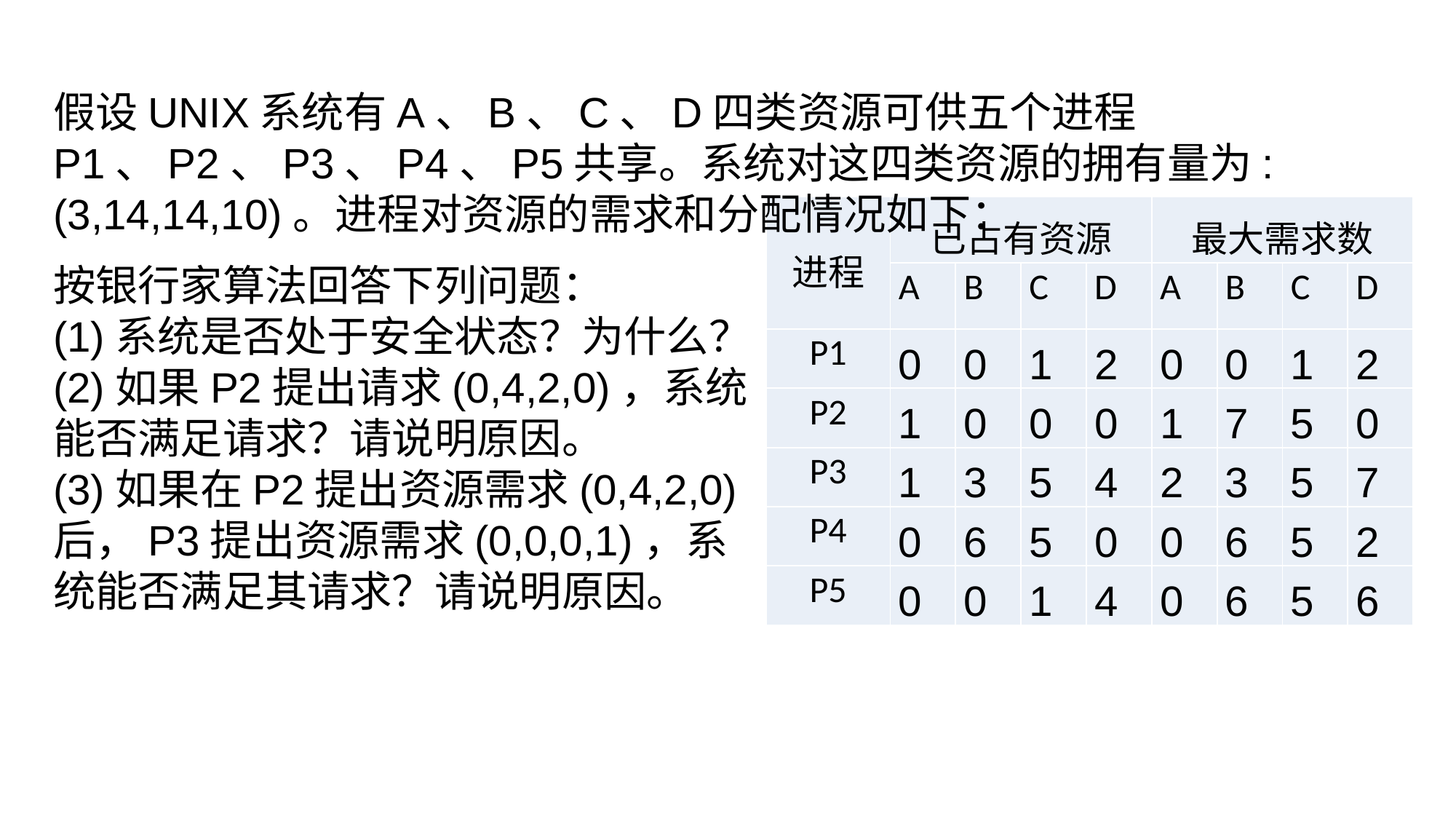

假设UNIX系统有A、B、C、D四类资源可供五个进程P1、P2、P3、P4、P5共享。系统对这四类资源的拥有量为:(3,14,14,10)。进程对资源的需求和分配情况如下：
| 进程 | 已占有资源 |  |  |  | 最大需求数 |  |  |  |
| --- | --- | --- | --- | --- | --- | --- | --- | --- |
|  | A | B | C | D | A | B | C | D |
| P1 | 0 | 0 | 1 | 2 | 0 | 0 | 1 | 2 |
| P2 | 1 | 0 | 0 | 0 | 1 | 7 | 5 | 0 |
| P3 | 1 | 3 | 5 | 4 | 2 | 3 | 5 | 7 |
| P4 | 0 | 6 | 5 | 0 | 0 | 6 | 5 | 2 |
| P5 | 0 | 0 | 1 | 4 | 0 | 6 | 5 | 6 |
按银行家算法回答下列问题：
(1)系统是否处于安全状态？为什么？
(2)如果P2提出请求(0,4,2,0)，系统能否满足请求？请说明原因。
(3)如果在P2提出资源需求(0,4,2,0)后，P3提出资源需求(0,0,0,1)，系统能否满足其请求？请说明原因。